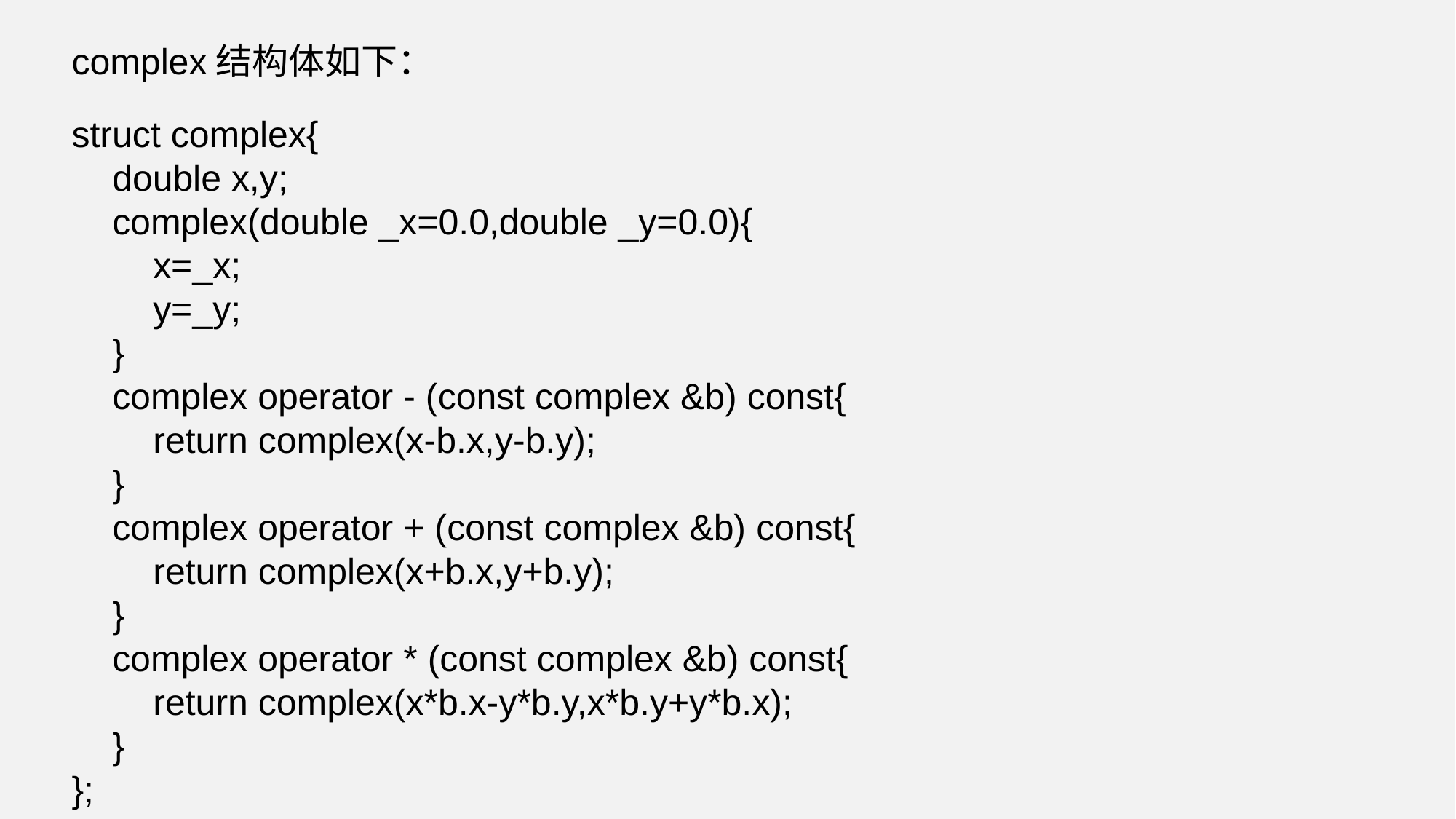

complex结构体如下：
struct complex{
    double x,y;
    complex(double _x=0.0,double _y=0.0){
        x=_x;
        y=_y;
    }
    complex operator - (const complex &b) const{
        return complex(x-b.x,y-b.y);
    }
    complex operator + (const complex &b) const{
        return complex(x+b.x,y+b.y);
    }
    complex operator * (const complex &b) const{
        return complex(x*b.x-y*b.y,x*b.y+y*b.x);
    }
};